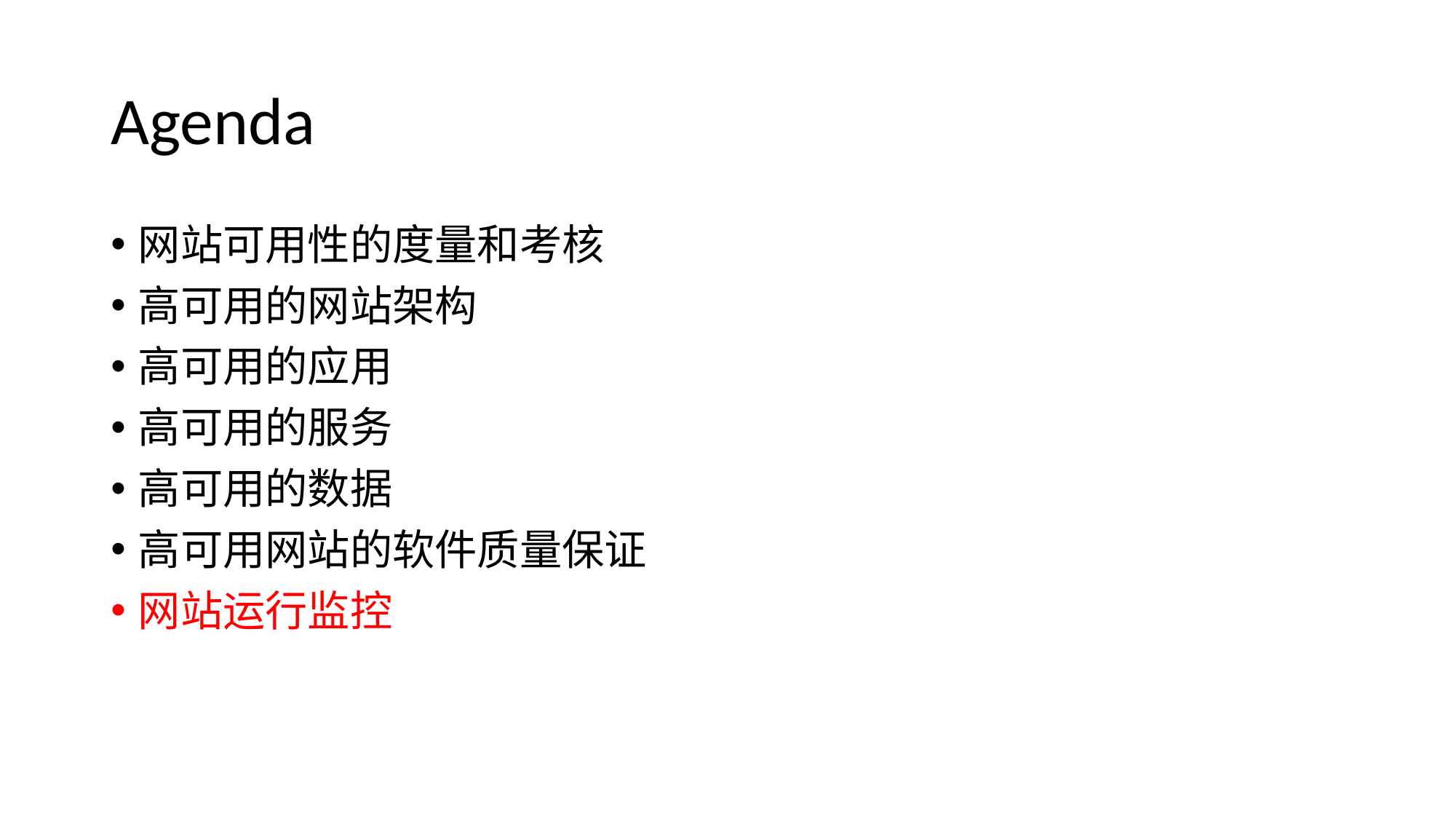

# Agenda
网站可用性的度量和考核
高可用的网站架构
高可用的应用
高可用的服务
高可用的数据
高可用网站的软件质量保证
网站运行监控